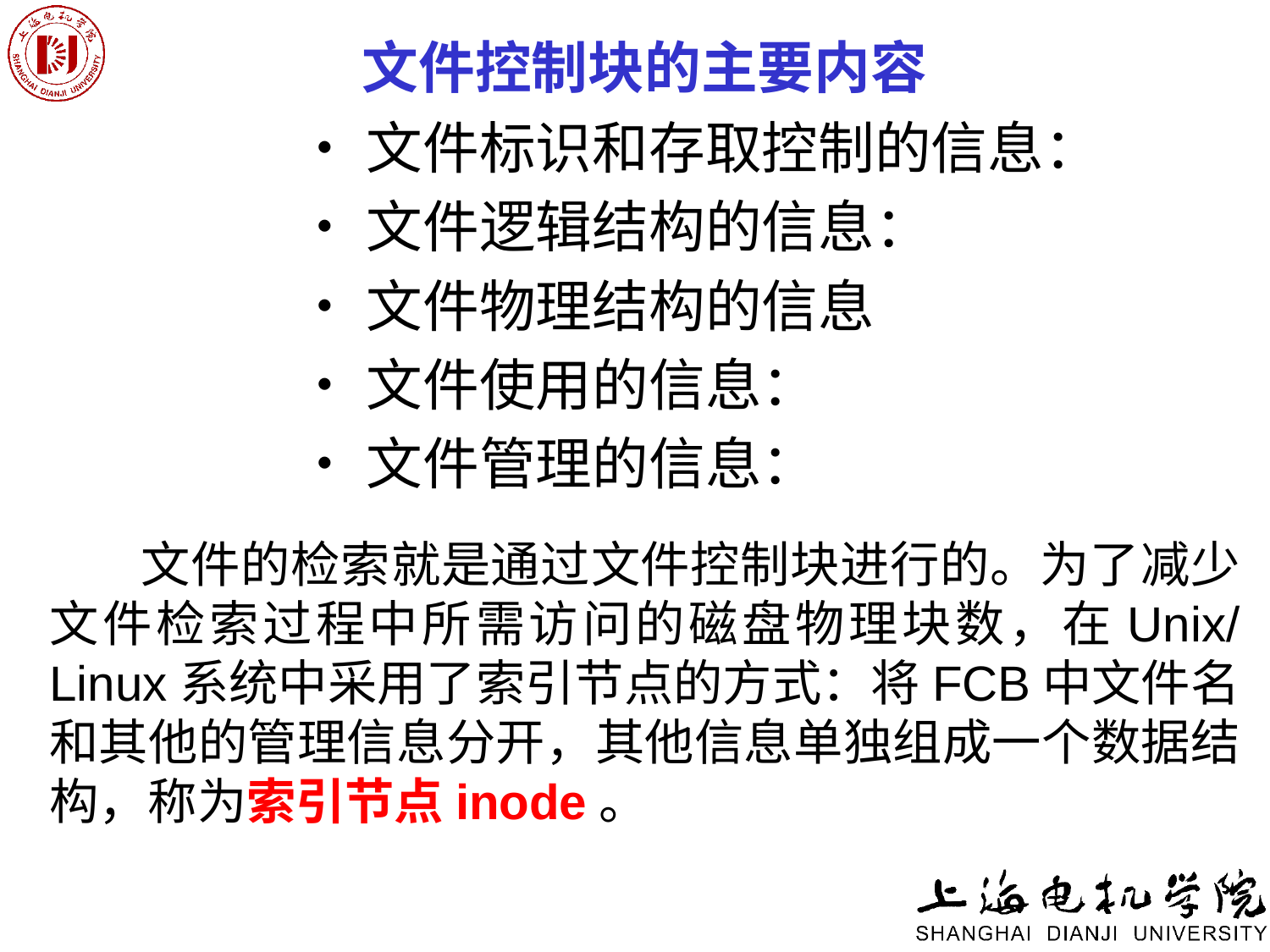

# 文件控制块的主要内容
•文件标识和存取控制的信息：
•文件逻辑结构的信息：
•文件物理结构的信息
•文件使用的信息：
•文件管理的信息：
文件的检索就是通过文件控制块进行的。为了减少文件检索过程中所需访问的磁盘物理块数，在Unix/Linux系统中采用了索引节点的方式：将FCB中文件名和其他的管理信息分开，其他信息单独组成一个数据结构，称为索引节点inode。